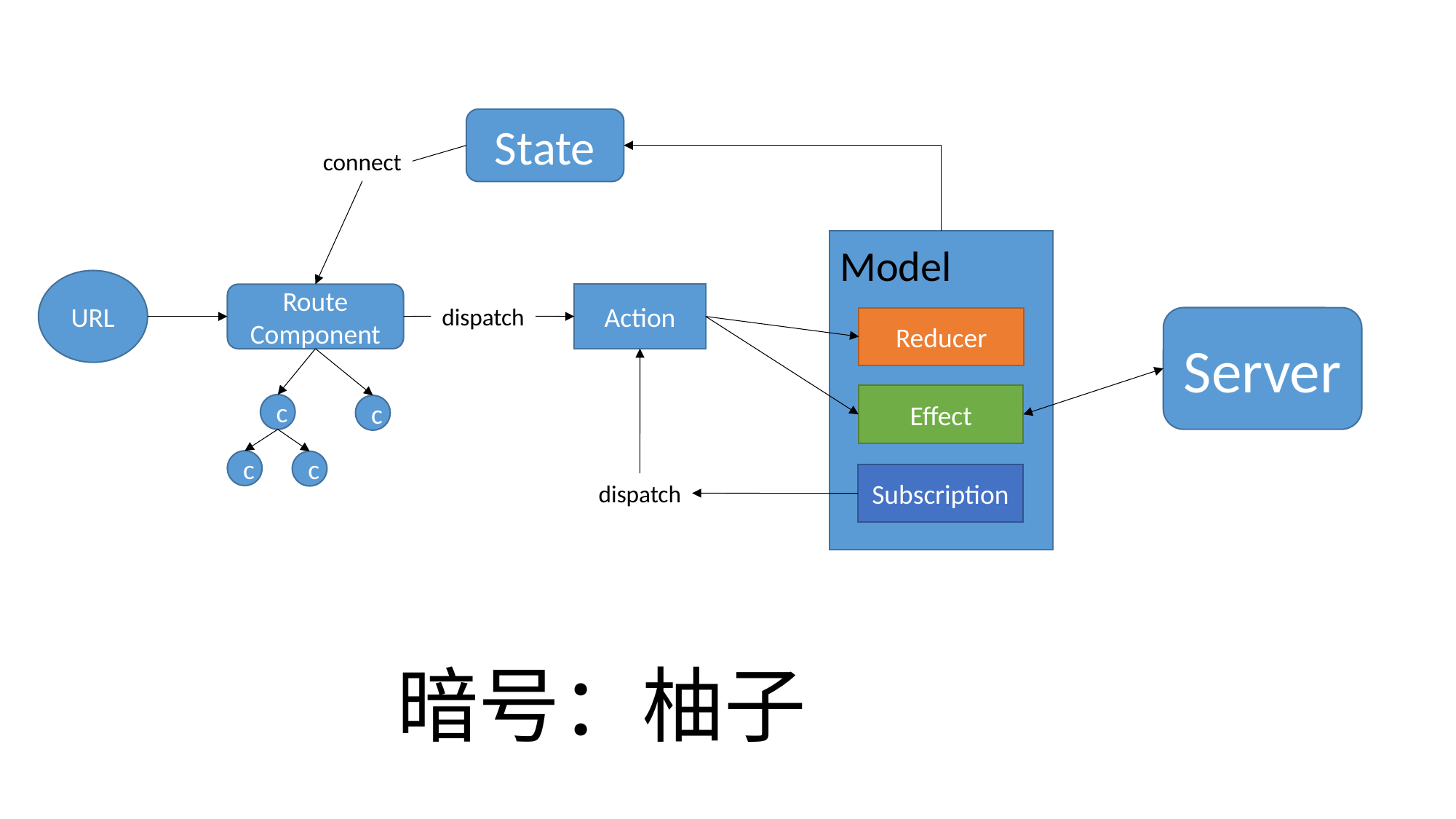

State
connect

Model
URL
Route
Component
Action
dispatch
Reducer
Server
Effect
c
c
c
c
Subscription
dispatch
暗号：柚子